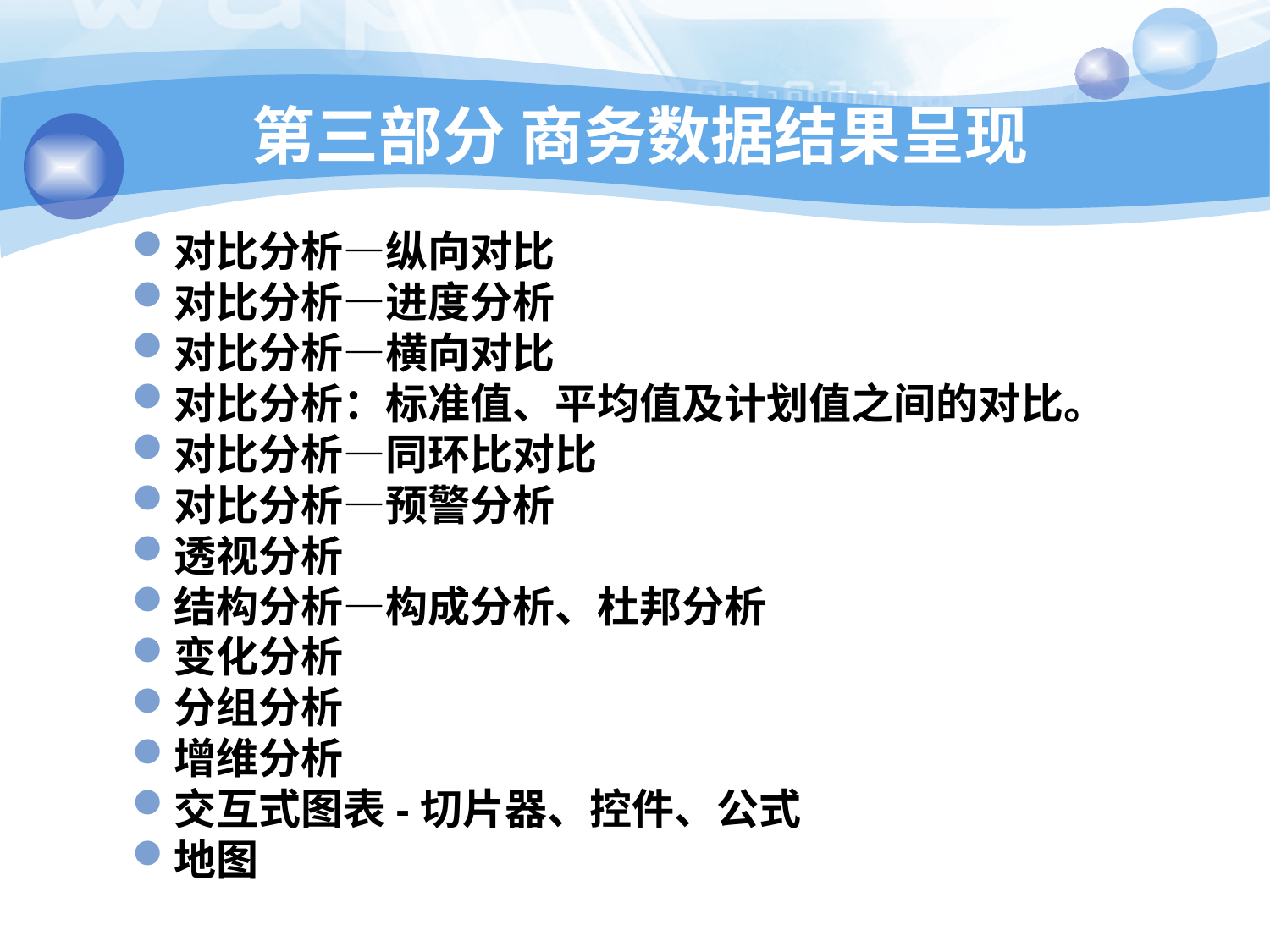

# 第三部分 商务数据结果呈现
对比分析—纵向对比
对比分析—进度分析
对比分析—横向对比
对比分析：标准值、平均值及计划值之间的对比。
对比分析—同环比对比
对比分析—预警分析
透视分析
结构分析—构成分析、杜邦分析
变化分析
分组分析
增维分析
交互式图表-切片器、控件、公式
地图